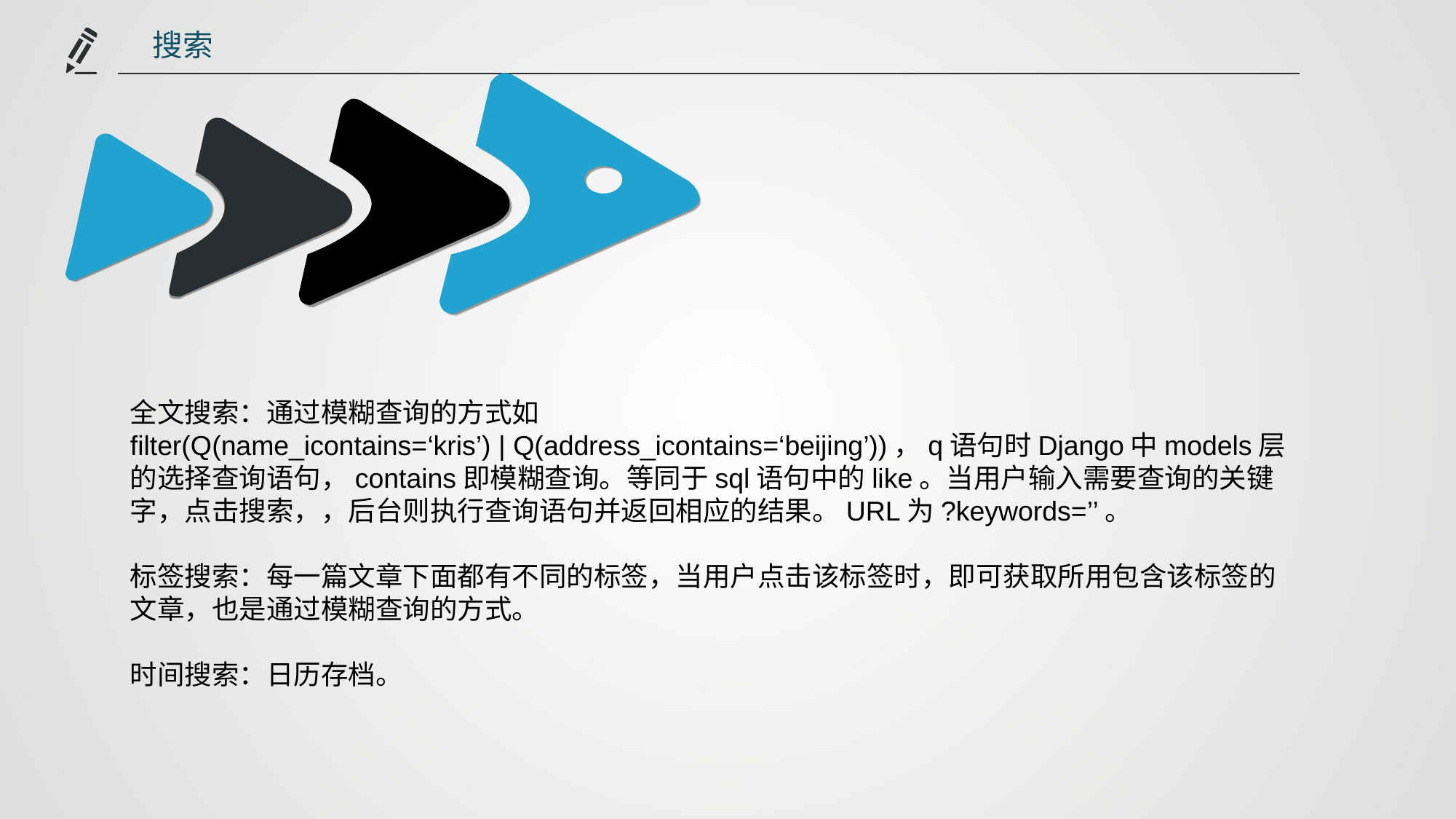

搜索

全文搜索：通过模糊查询的方式如
filter(Q(name_icontains=‘kris’) | Q(address_icontains=‘beijing’))，q语句时Django中models层的选择查询语句，contains即模糊查询。等同于sql语句中的like。当用户输入需要查询的关键字，点击搜索，，后台则执行查询语句并返回相应的结果。URL为?keywords=’’。

标签搜索：每一篇文章下面都有不同的标签，当用户点击该标签时，即可获取所用包含该标签的文章，也是通过模糊查询的方式。

时间搜索：日历存档。